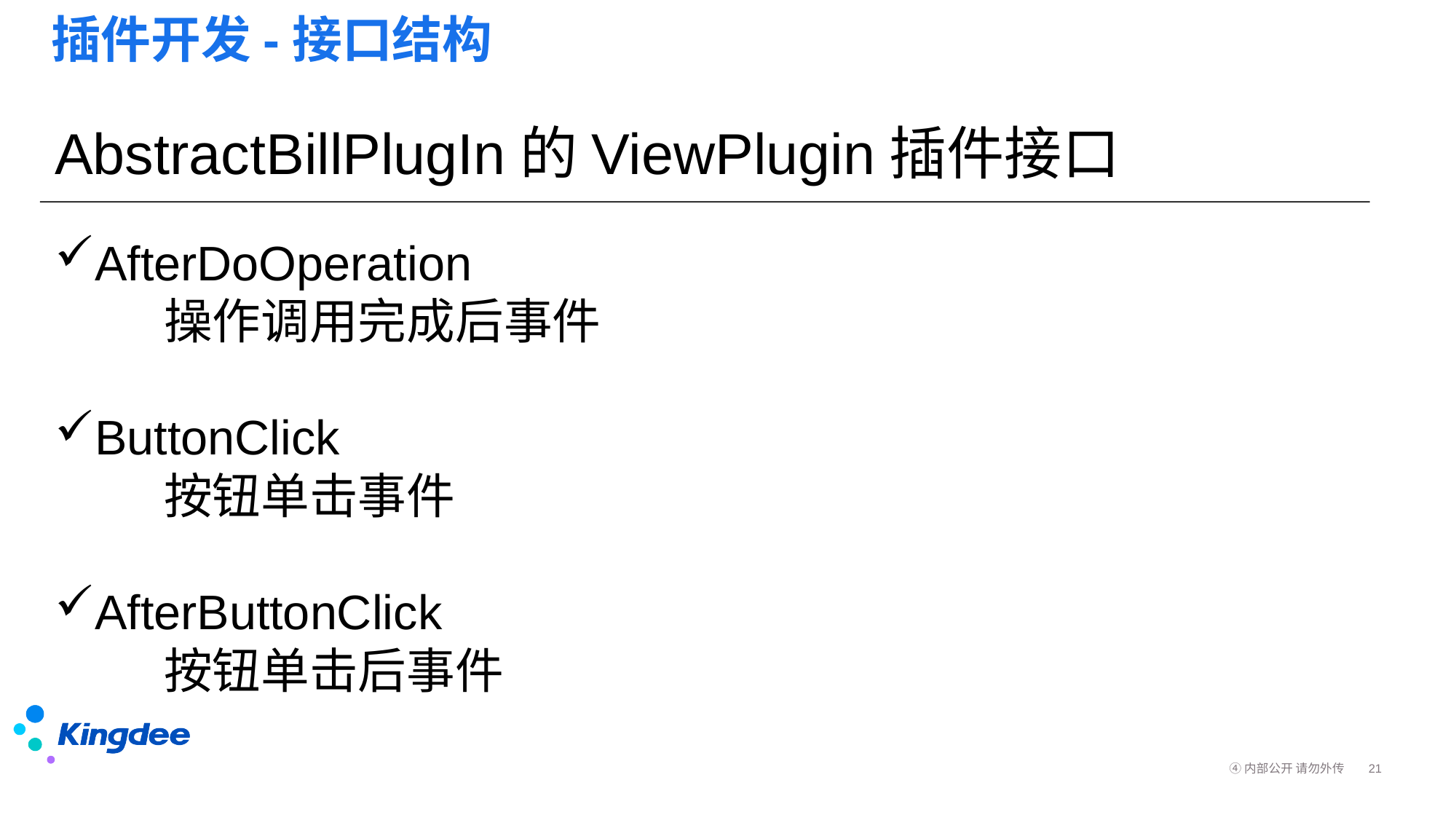

# 插件开发-接口结构
AbstractBillPlugIn的ViewPlugin插件接口

AfterDoOperation
	操作调用完成后事件

ButtonClick
	按钮单击事件

AfterButtonClick
	按钮单击后事件